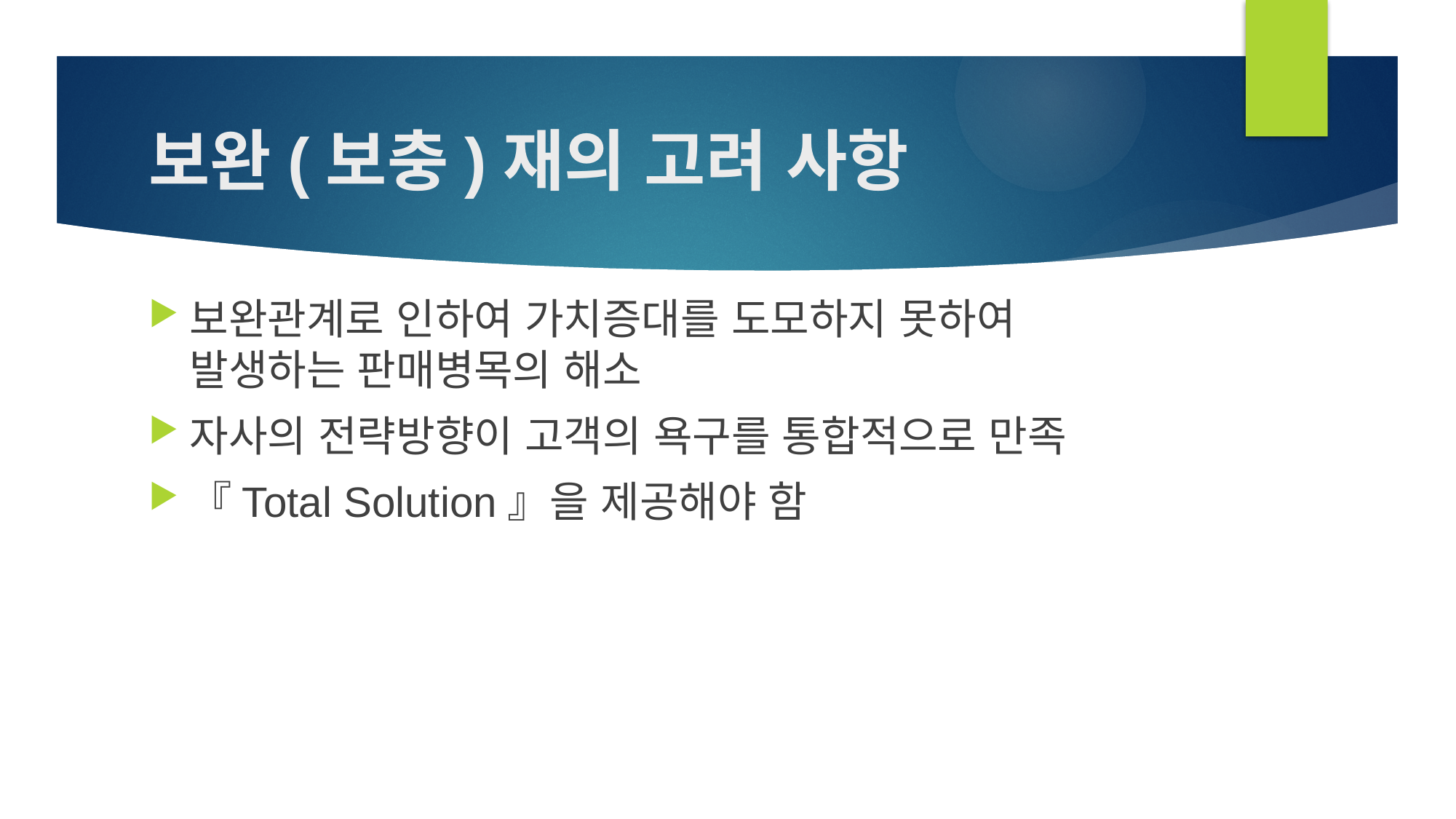

# 보완(보충)재의 고려 사항
보완관계로 인하여 가치증대를 도모하지 못하여 발생하는 판매병목의 해소
자사의 전략방향이 고객의 욕구를 통합적으로 만족
『Total Solution』을 제공해야 함